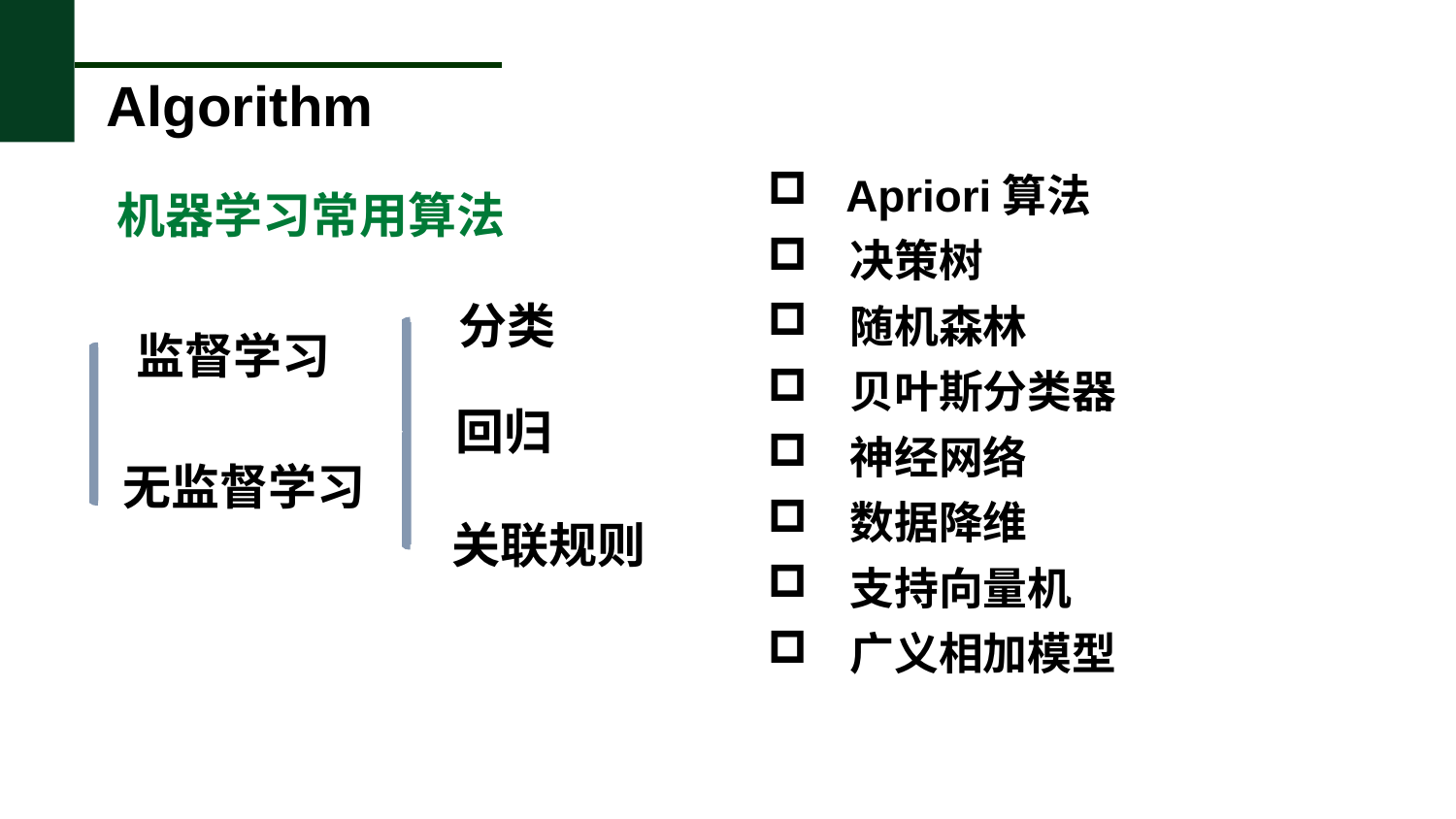

Algorithm
   Apriori算法
   决策树
   随机森林
   贝叶斯分类器
   神经网络
   数据降维
   支持向量机
   广义相加模型
机器学习常用算法
分类
监督学习

回归
无监督学习
关联规则